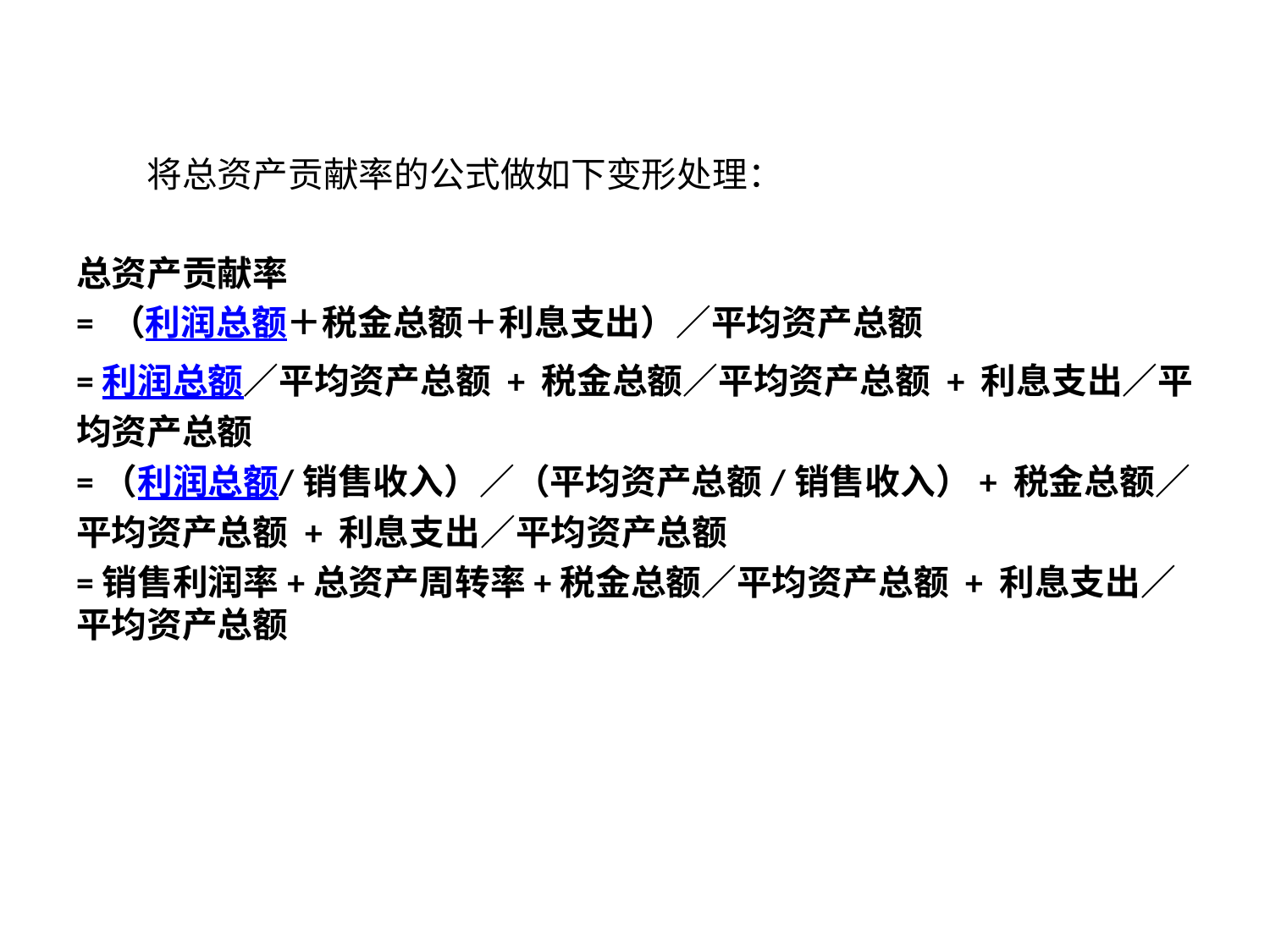

#

　　将总资产贡献率的公式做如下变形处理：

总资产贡献率
= （利润总额＋税金总额＋利息支出）／平均资产总额
=利润总额／平均资产总额 + 税金总额／平均资产总额 + 利息支出／平均资产总额
=（利润总额/销售收入）／（平均资产总额/销售收入）+ 税金总额／平均资产总额 + 利息支出／平均资产总额
=销售利润率+总资产周转率+税金总额／平均资产总额 + 利息支出／平均资产总额